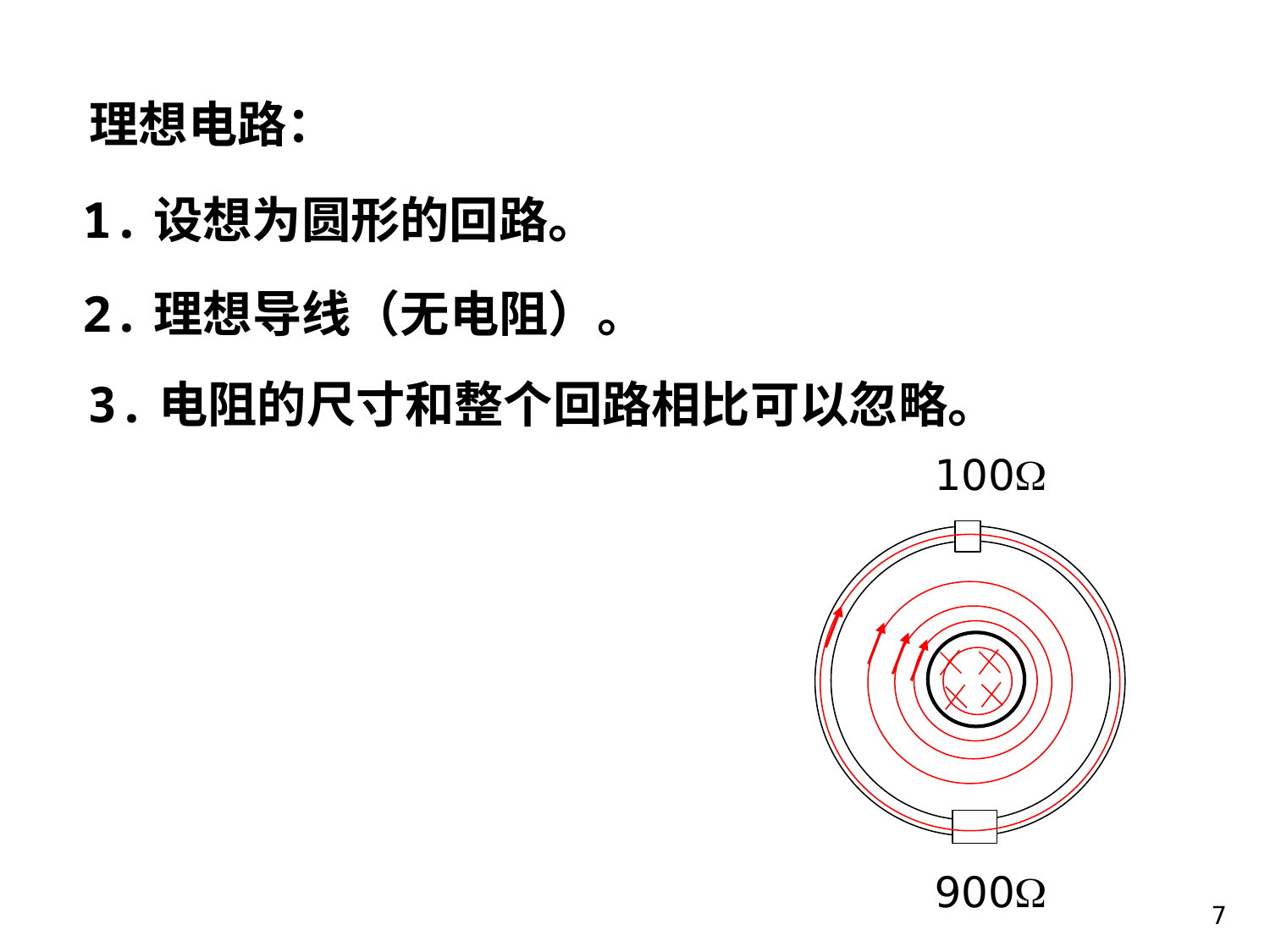

理想电路：
1.设想为圆形的回路。
2.理想导线（无电阻）。
3.电阻的尺寸和整个回路相比可以忽略。
100Ω

900Ω
7